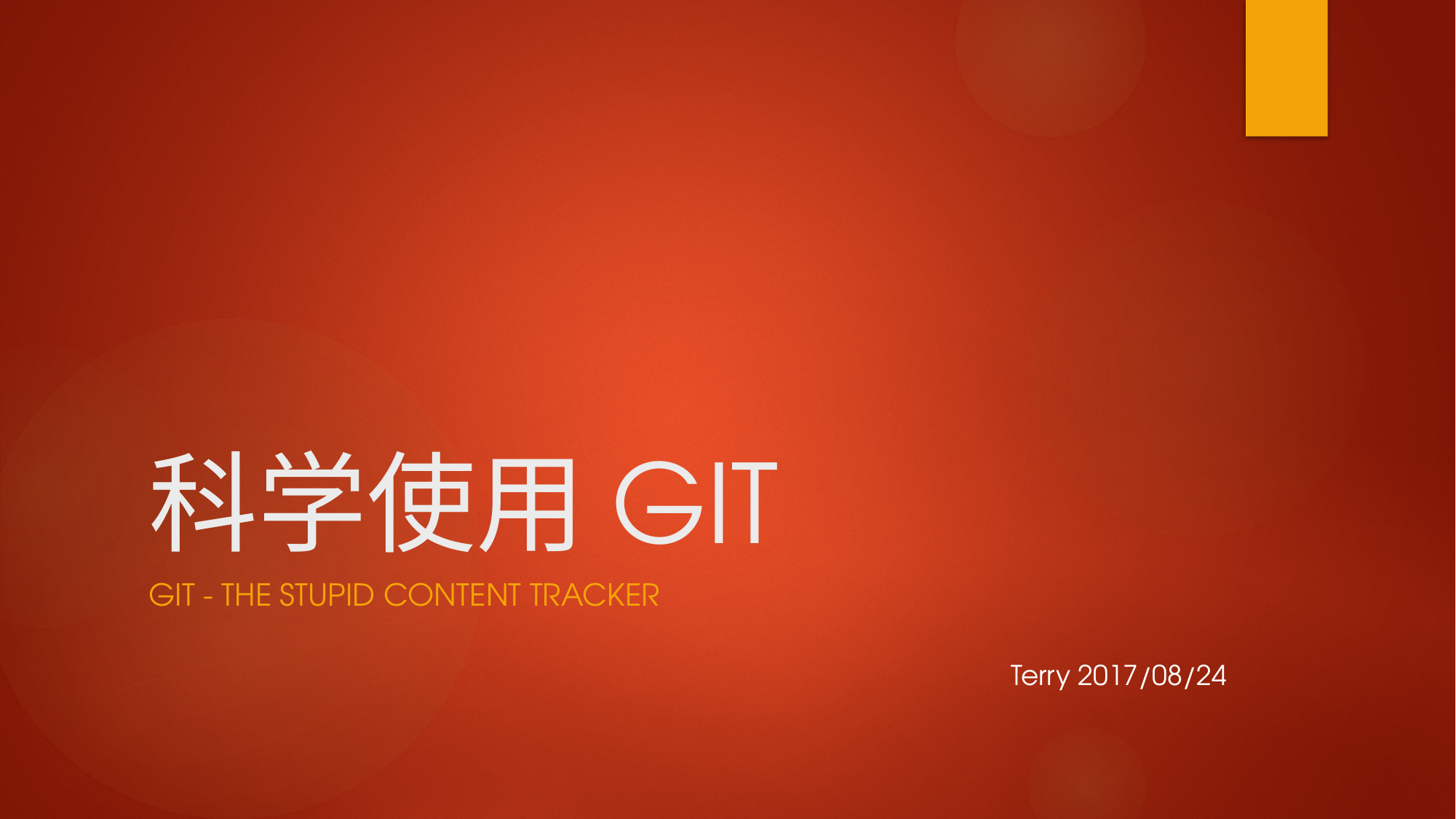

# 科学使用GIT
git - the stupid content tracker
Terry 2017/08/24